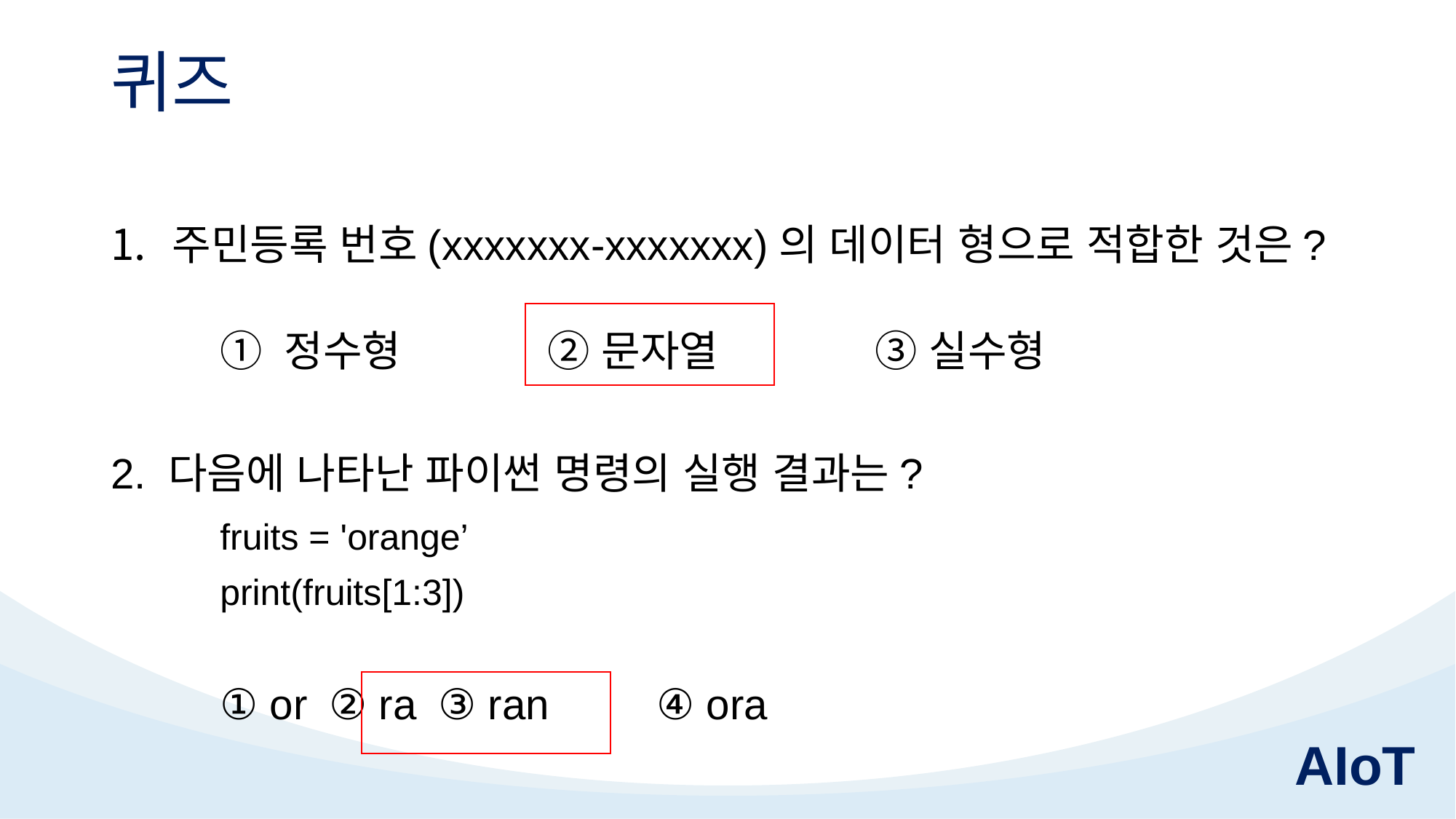

# 퀴즈
주민등록 번호(xxxxxxx-xxxxxxx)의 데이터 형으로 적합한 것은?
	① 정수형 		② 문자열 		③ 실수형

2. 다음에 나타난 파이썬 명령의 실행 결과는?
	fruits = 'orange’
	print(fruits[1:3])

	① or 	② ra 	③ ran 	④ ora